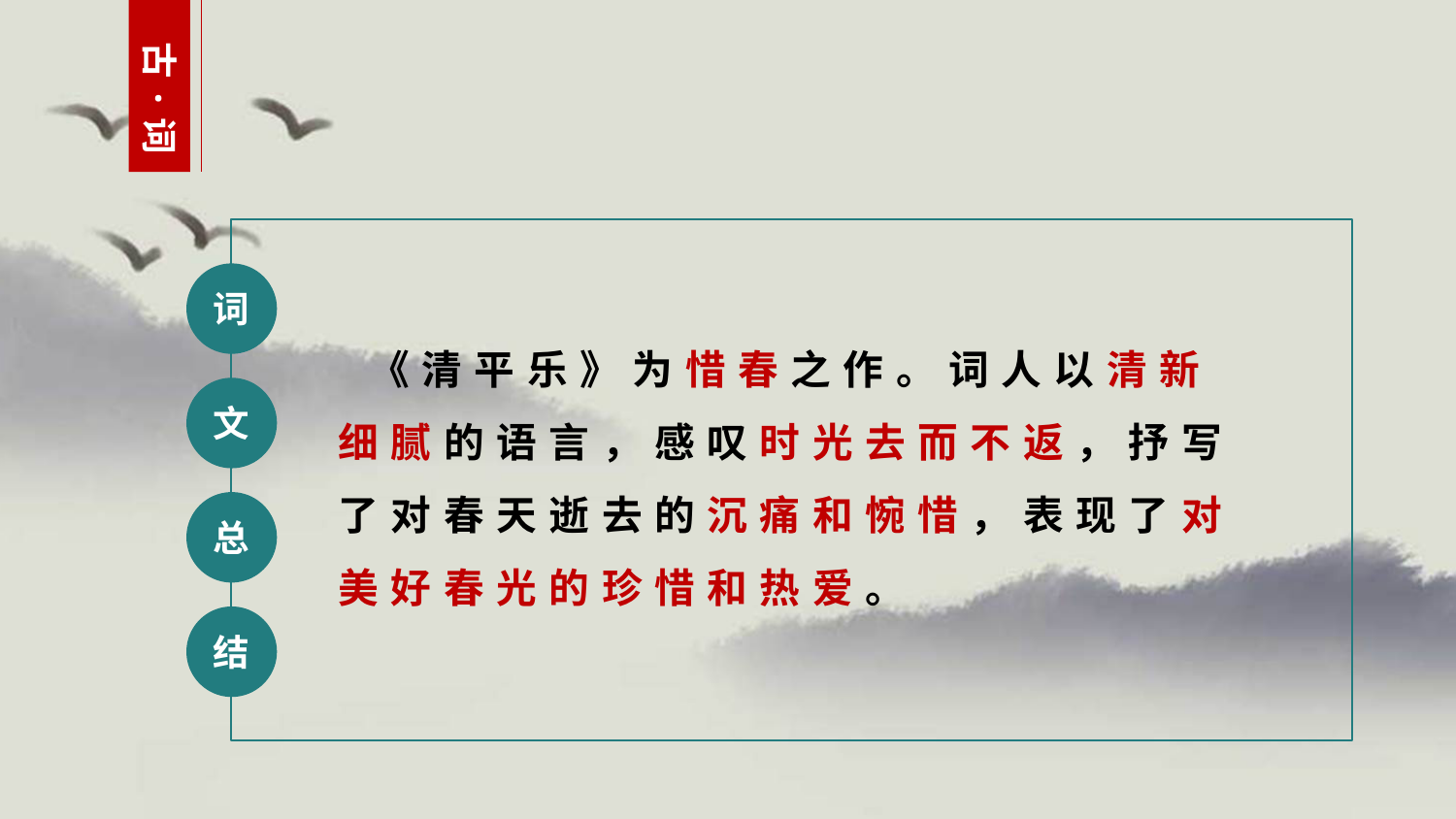

古·词

词

文

总

结
 《清平乐》为惜春之作。词人以清新细腻的语言，感叹时光去而不返，抒写了对春天逝去的沉痛和惋惜，表现了对美好春光的珍惜和热爱。